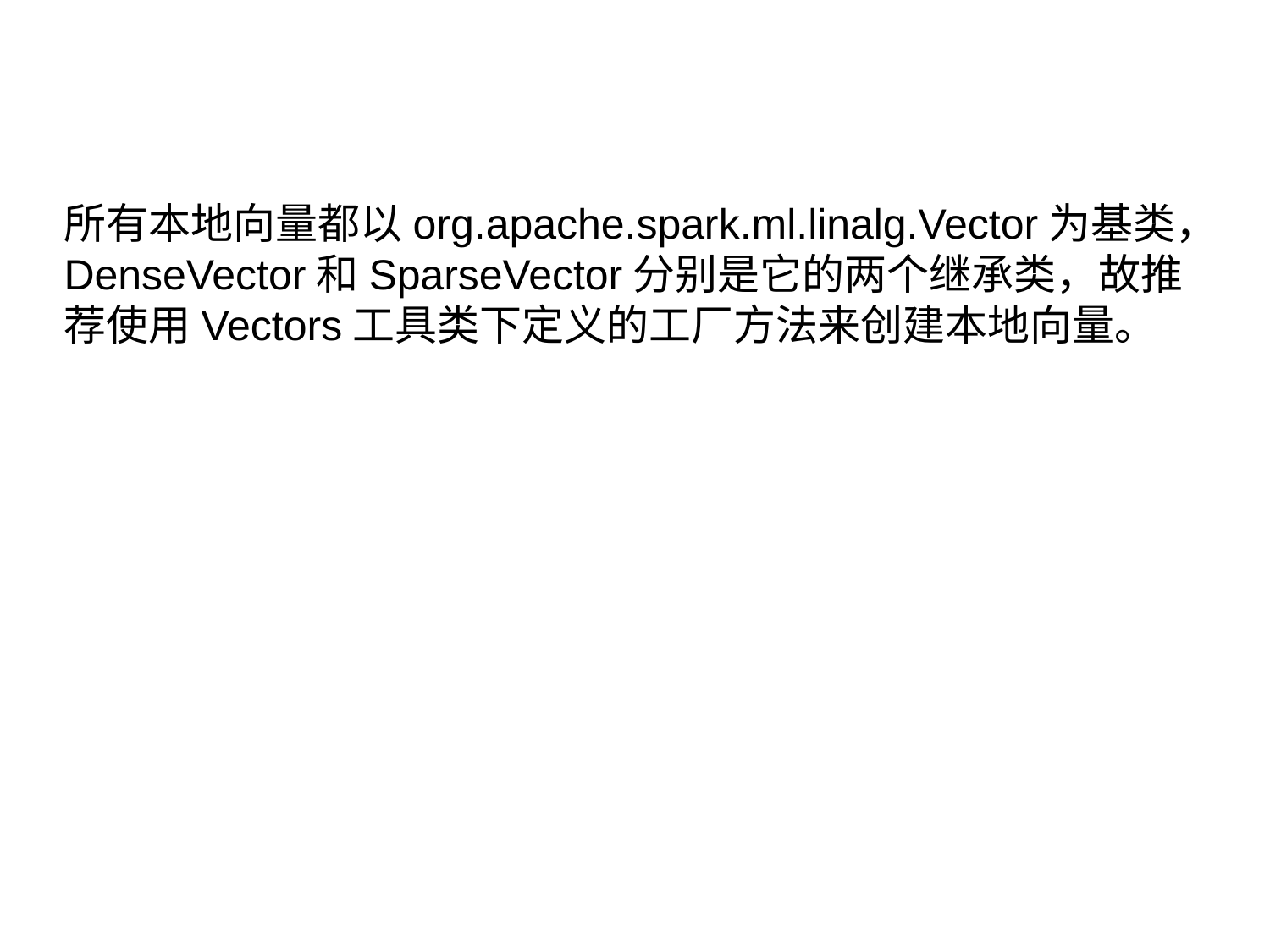

9.3.1 本地向量
所有本地向量都以org.apache.spark.ml.linalg.Vector为基类，DenseVector和SparseVector分别是它的两个继承类，故推荐使用Vectors工具类下定义的工厂方法来创建本地向量。